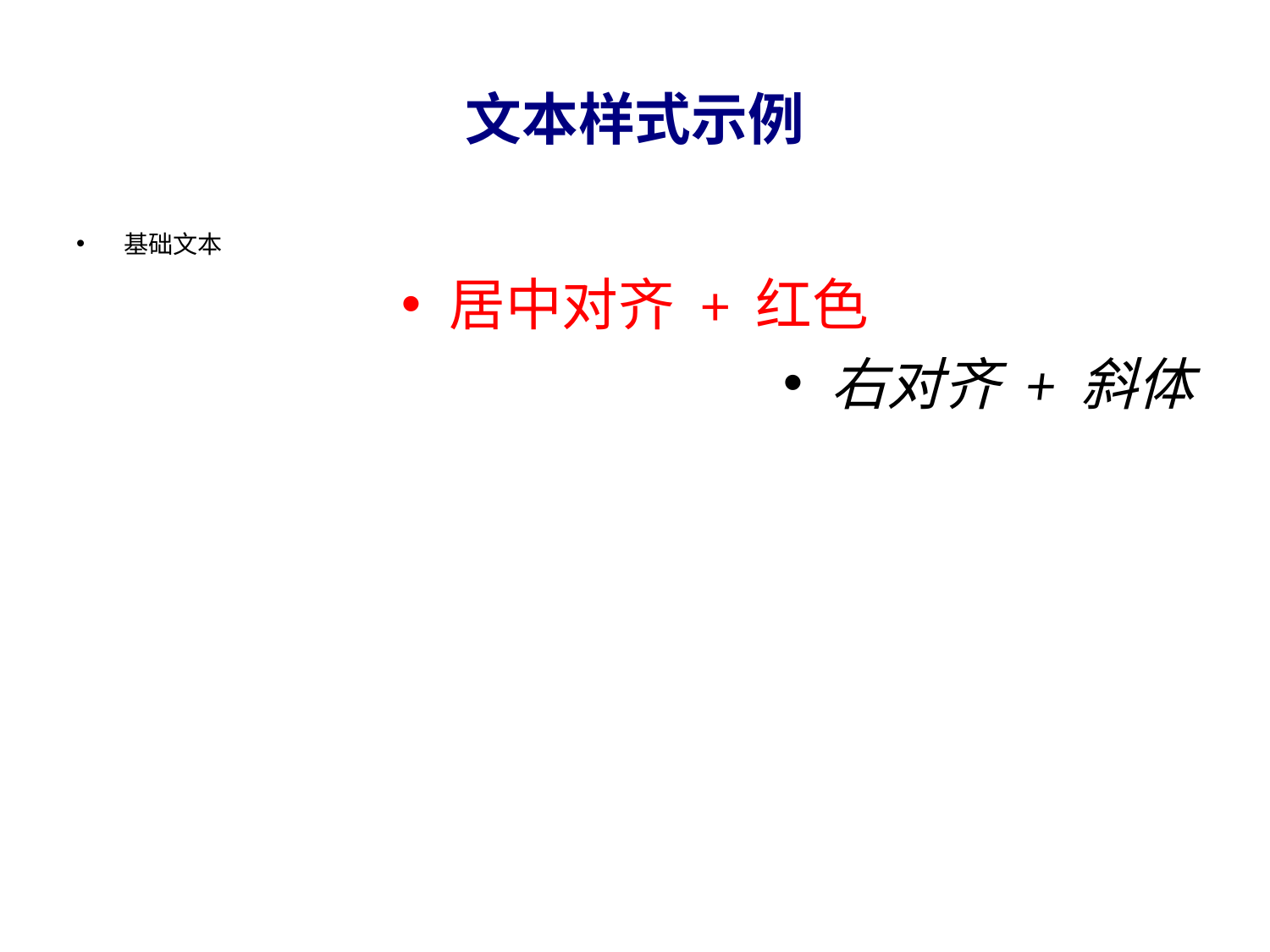

# 文本样式示例
基础文本
居中对齐 + 红色
右对齐 + 斜体